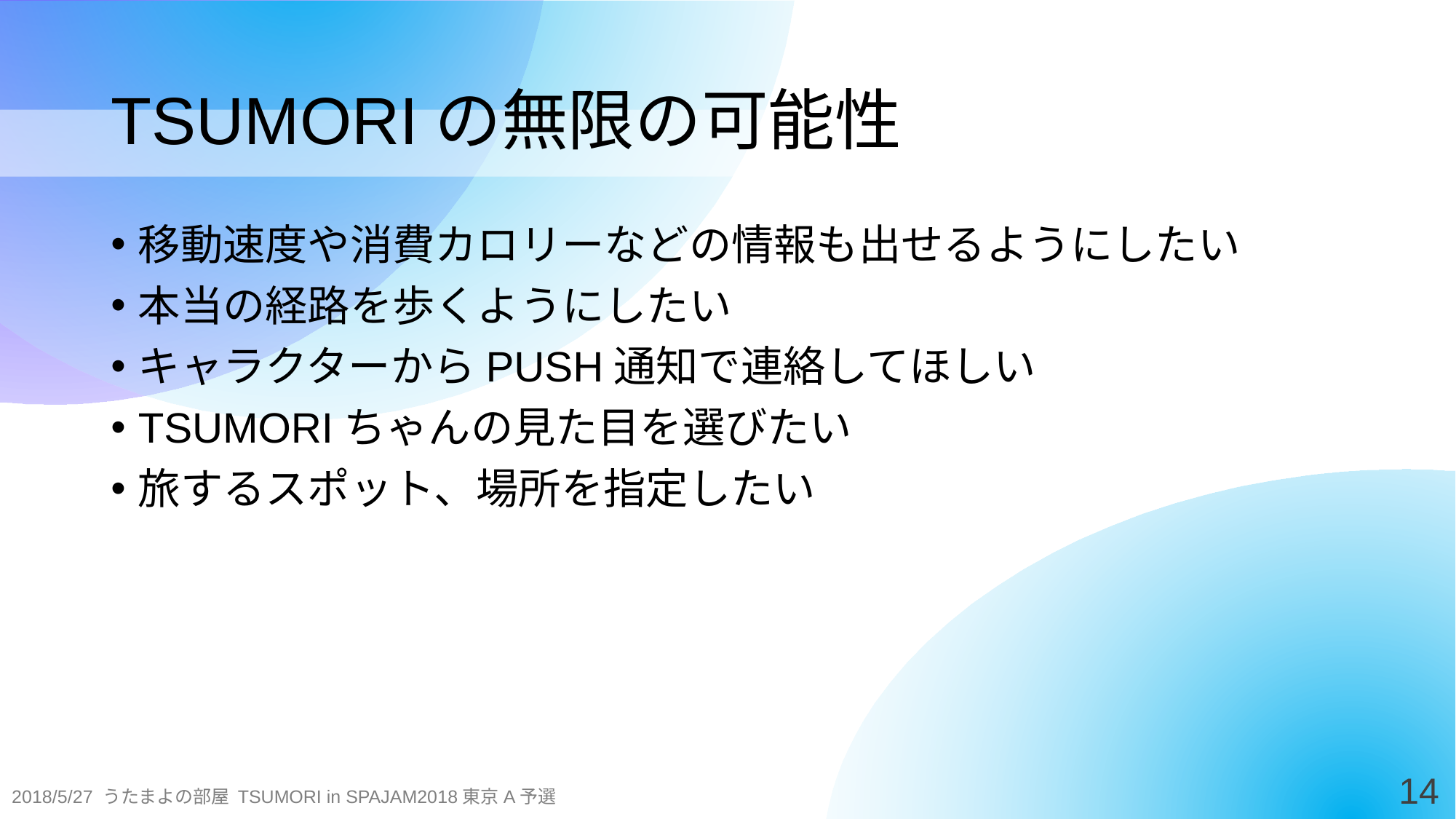

# TSUMORIの無限の可能性

移動速度や消費カロリーなどの情報も出せるようにしたい
本当の経路を歩くようにしたい
キャラクターからPUSH通知で連絡してほしい
TSUMORIちゃんの見た目を選びたい
旅するスポット、場所を指定したい
14
2018/5/27 うたまよの部屋 TSUMORI in SPAJAM2018東京A予選
と思うじゃん！